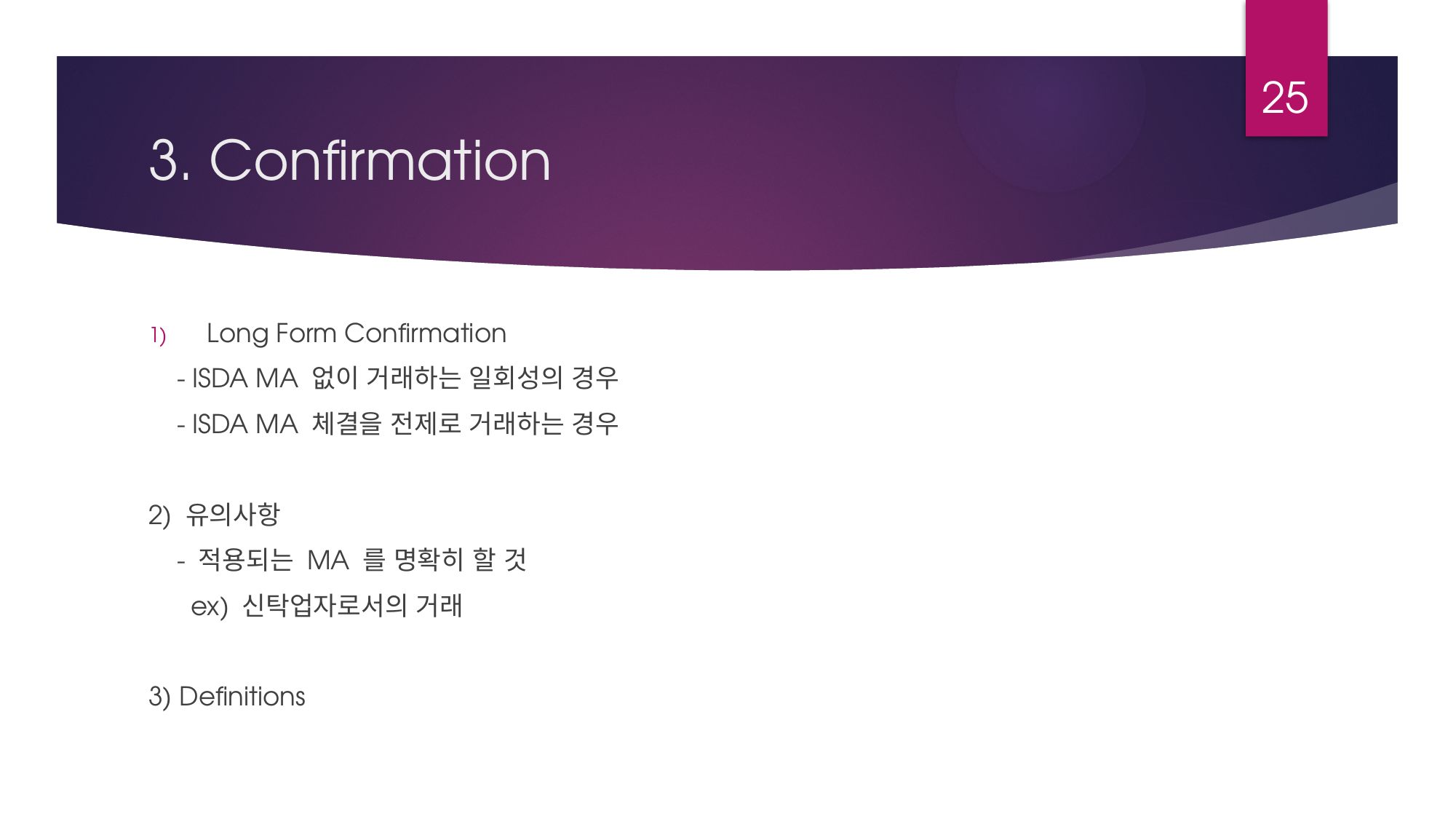

25
# 3. Confirmation
Long Form Confirmation
    - ISDA MA 없이 거래하는 일회성의 경우
    - ISDA MA 체결을 전제로 거래하는 경우

2) 유의사항
    - 적용되는 MA 를 명확히 할 것
      ex) 신탁업자로서의 거래

3) Definitions